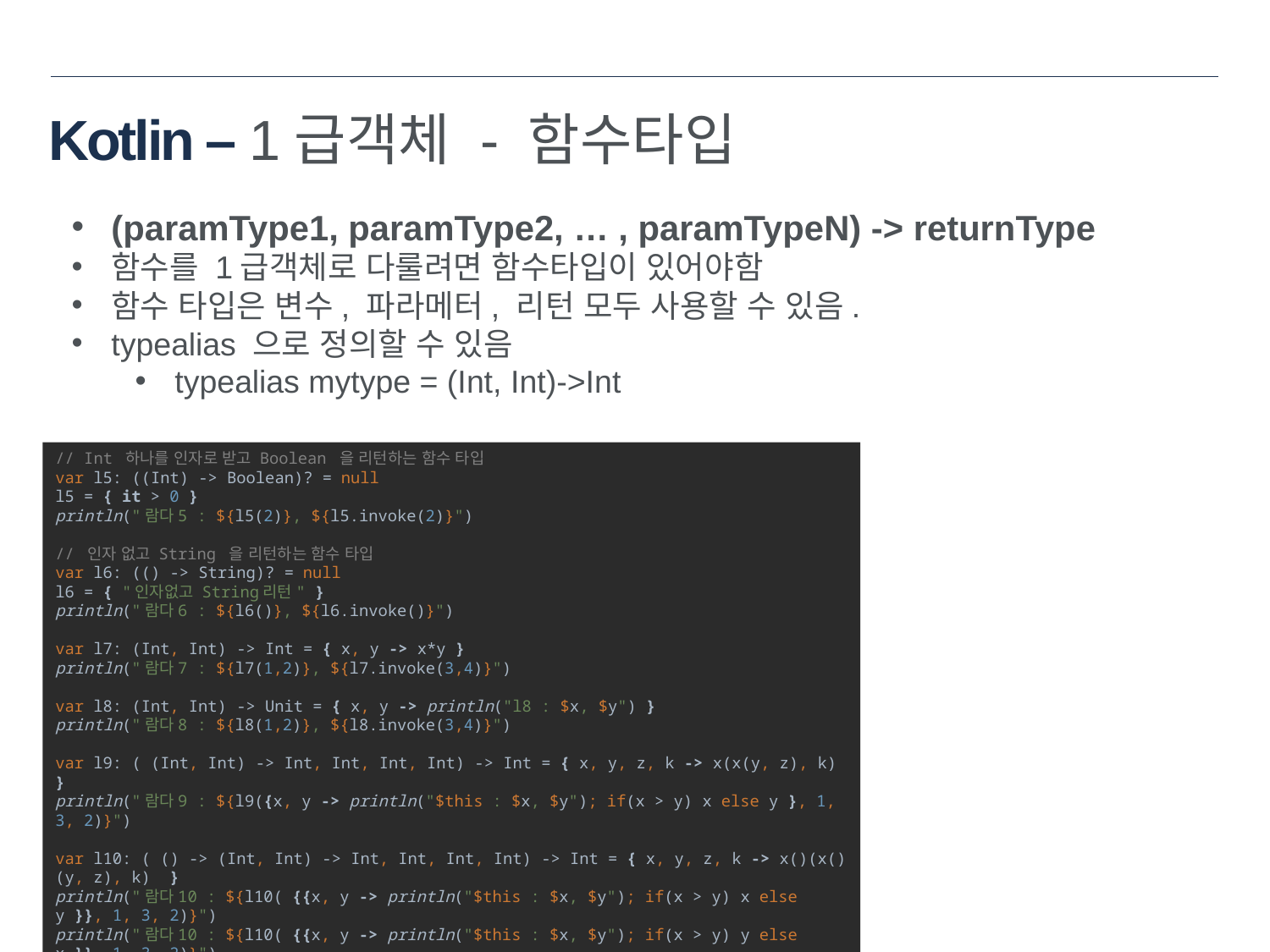

# Kotlin – 1급객체 - 함수타입

(paramType1, paramType2, … , paramTypeN) -> returnType
함수를 1급객체로 다룰려면 함수타입이 있어야함
함수 타입은 변수, 파라메터, 리턴 모두 사용할 수 있음.
typealias 으로 정의할 수 있음
typealias mytype = (Int, Int)->Int
// Int 하나를 인자로 받고 Boolean 을 리턴하는 함수 타입
var l5: ((Int) -> Boolean)? = null
l5 = { it > 0 }
println("람다5 : ${l5(2)}, ${l5.invoke(2)}")
// 인자 없고 String 을 리턴하는 함수 타입
var l6: (() -> String)? = null
l6 = { "인자없고 String리턴" }
println("람다6 : ${l6()}, ${l6.invoke()}")
var l7: (Int, Int) -> Int = { x, y -> x*y }
println("람다7 : ${l7(1,2)}, ${l7.invoke(3,4)}")
var l8: (Int, Int) -> Unit = { x, y -> println("l8 : $x, $y") }
println("람다8 : ${l8(1,2)}, ${l8.invoke(3,4)}")
var l9: ( (Int, Int) -> Int, Int, Int, Int) -> Int = { x, y, z, k -> x(x(y, z), k)  }
println("람다9 : ${l9({x, y -> println("$this : $x, $y"); if(x > y) x else y }, 1, 3, 2)}")
var l10: ( () -> (Int, Int) -> Int, Int, Int, Int) -> Int = { x, y, z, k -> x()(x()(y, z), k)  }
println("람다10 : ${l10( {{x, y -> println("$this : $x, $y"); if(x > y) x else y }}, 1, 3, 2)}")
println("람다10 : ${l10( {{x, y -> println("$this : $x, $y"); if(x > y) y else x }}, 1, 3, 2)}")